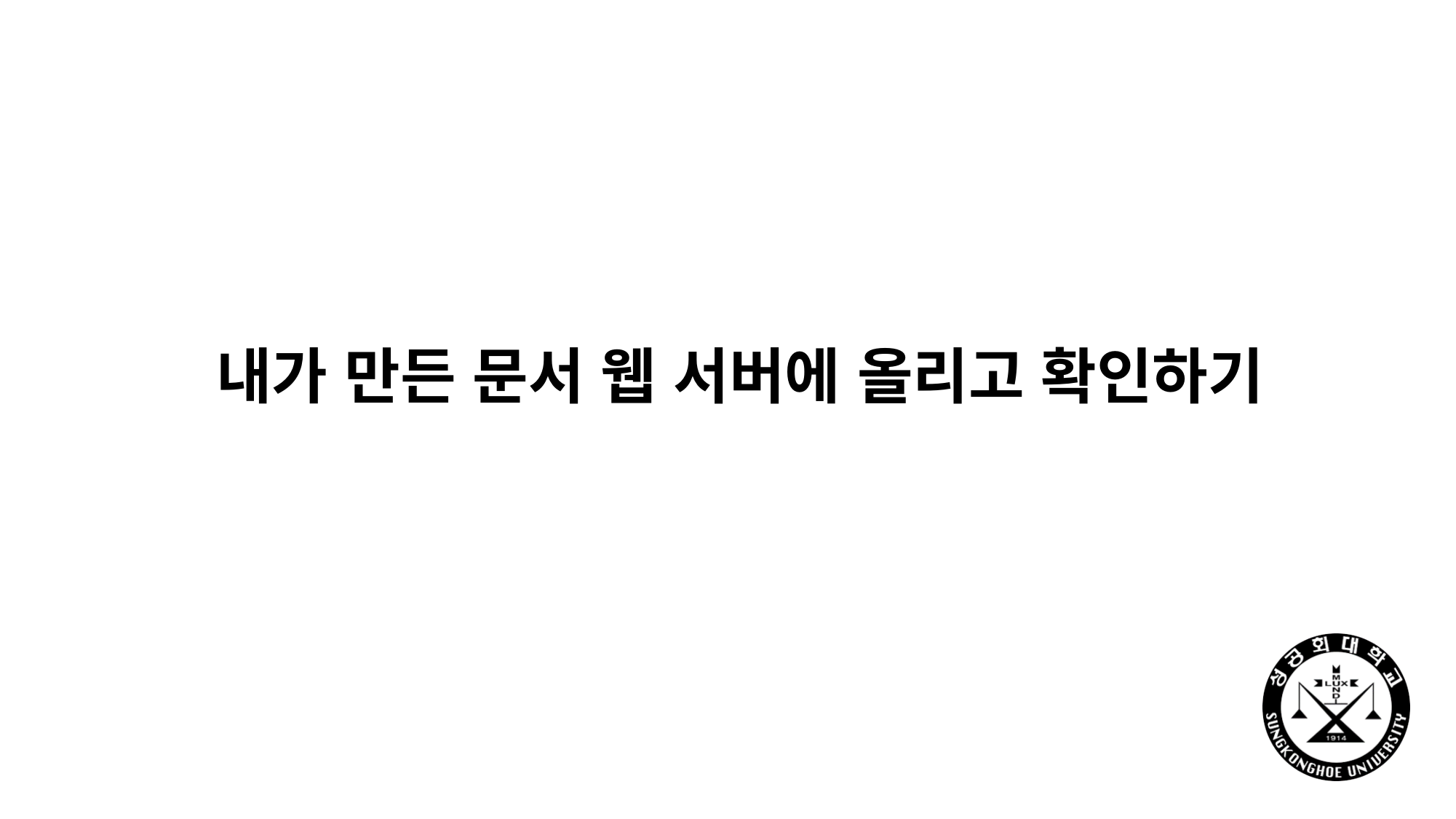

# 내가 만든 문서 웹 서버에 올리고 확인하기